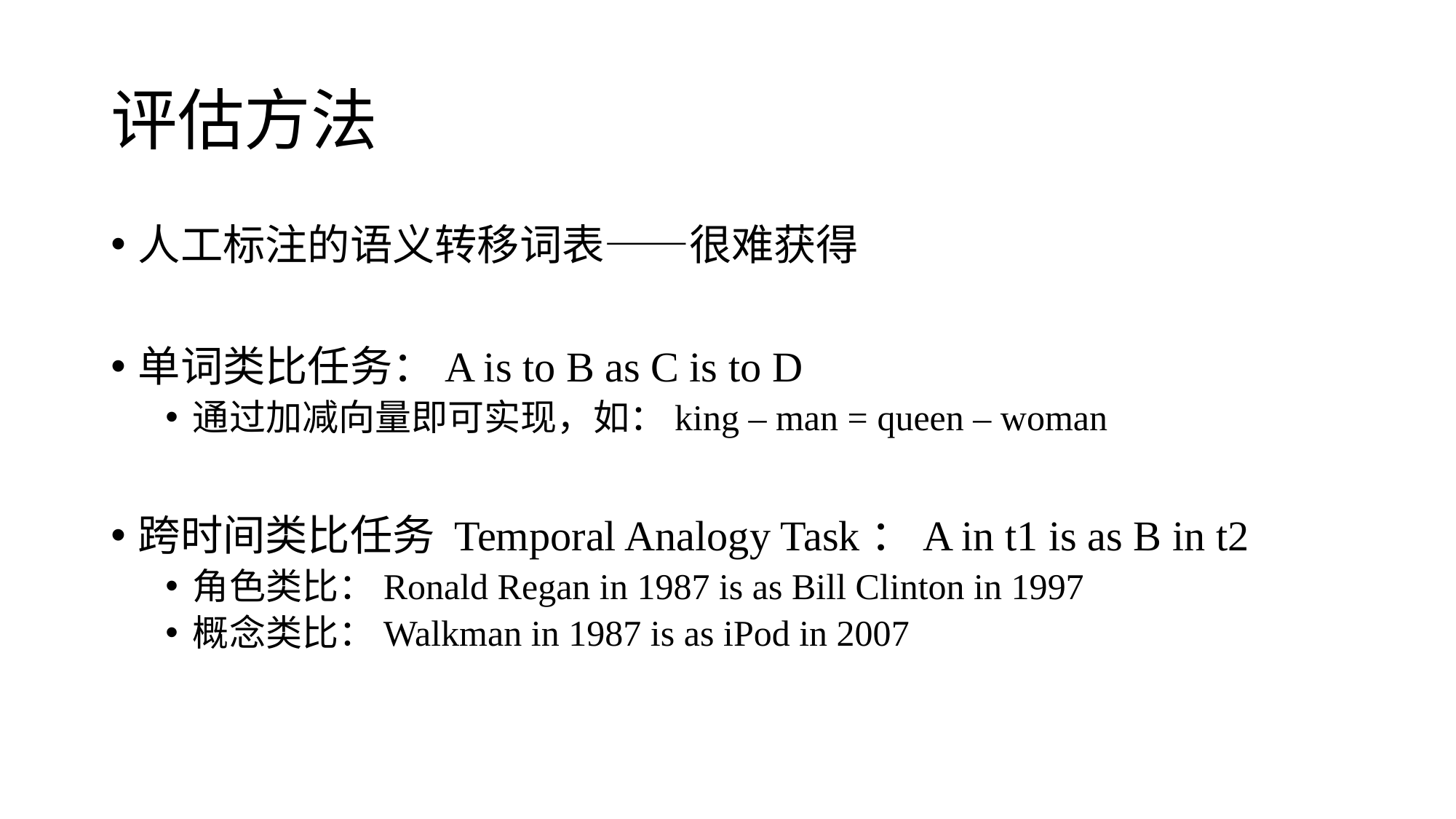

# 评估方法
人工标注的语义转移词表——很难获得

单词类比任务：A is to B as C is to D
通过加减向量即可实现，如：king – man = queen – woman

跨时间类比任务 Temporal Analogy Task：A in t1 is as B in t2
角色类比：Ronald Regan in 1987 is as Bill Clinton in 1997
概念类比：Walkman in 1987 is as iPod in 2007